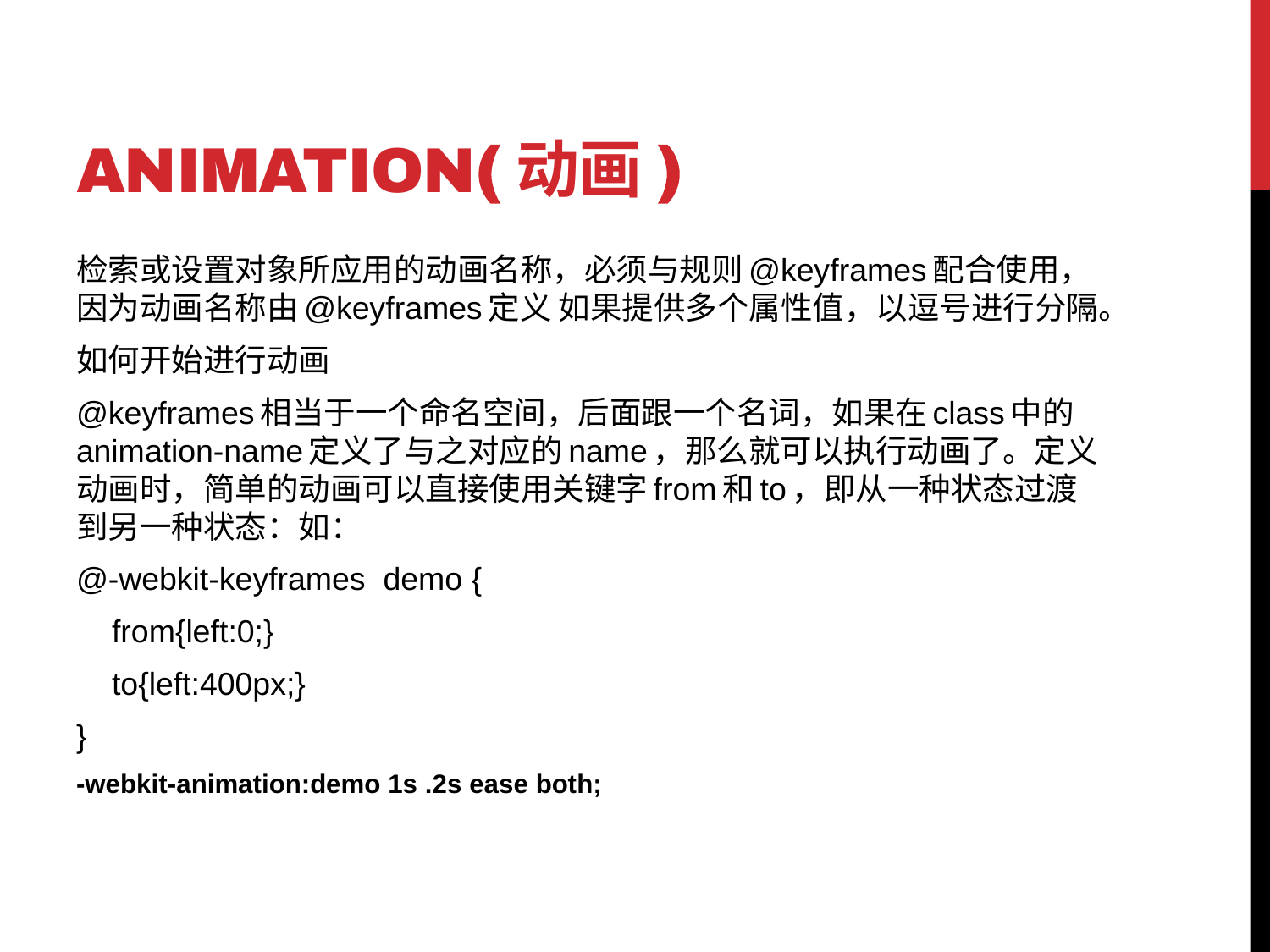

animation(动画)
#
检索或设置对象所应用的动画名称，必须与规则@keyframes配合使用，因为动画名称由@keyframes定义 如果提供多个属性值，以逗号进行分隔。
如何开始进行动画
@keyframes相当于一个命名空间，后面跟一个名词，如果在class中的animation-name定义了与之对应的name，那么就可以执行动画了。定义动画时，简单的动画可以直接使用关键字from和to，即从一种状态过渡到另一种状态：如：
@-webkit-keyframes  demo {
    from{left:0;}
    to{left:400px;}
}
-webkit-animation:demo 1s .2s ease both;